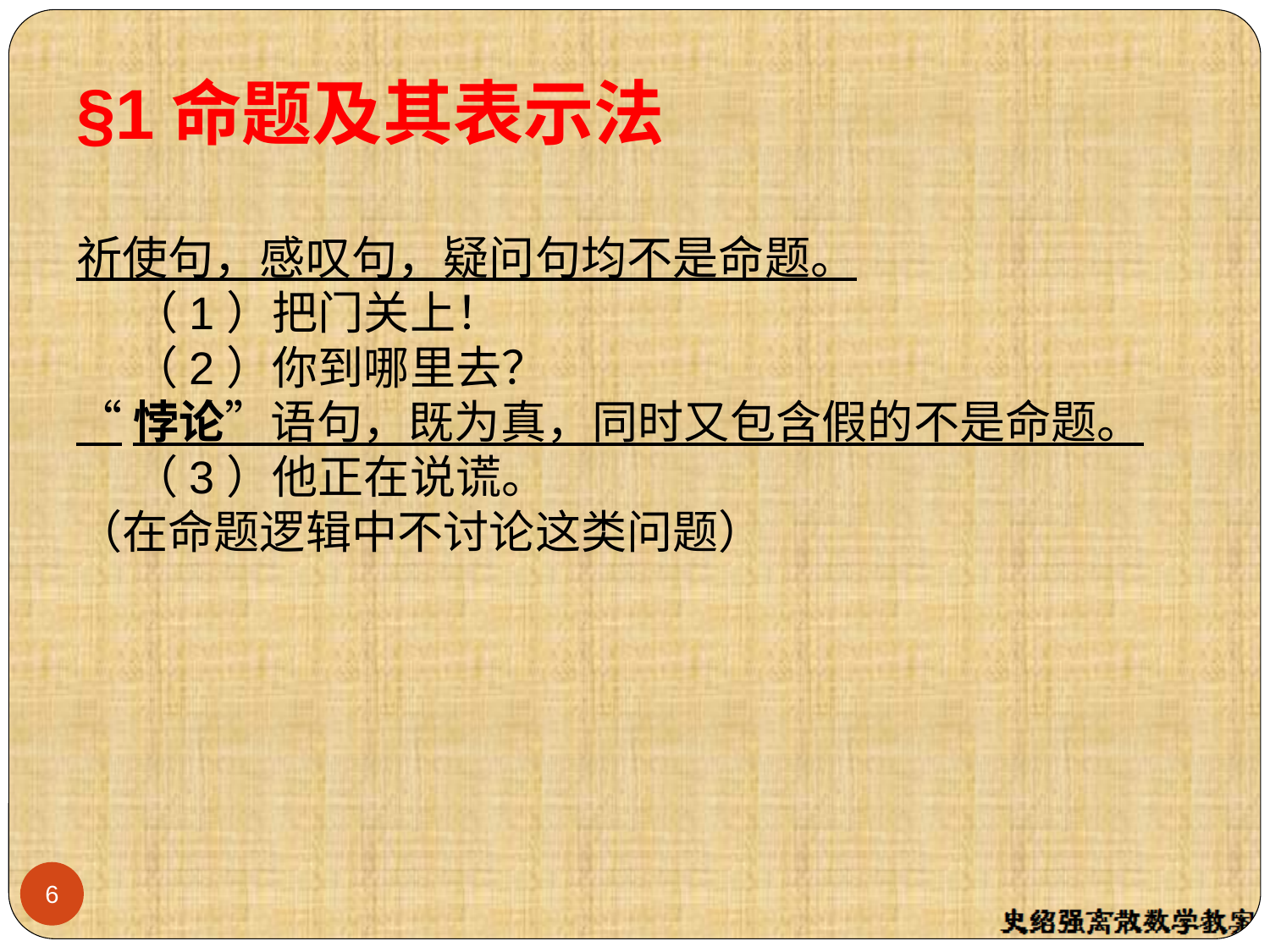

§1命题及其表示法
祈使句，感叹句，疑问句均不是命题。
　 （1）把门关上！
　 （2）你到哪里去？
“悖论”语句，既为真，同时又包含假的不是命题。
　 （3）他正在说谎。
（在命题逻辑中不讨论这类问题）

6